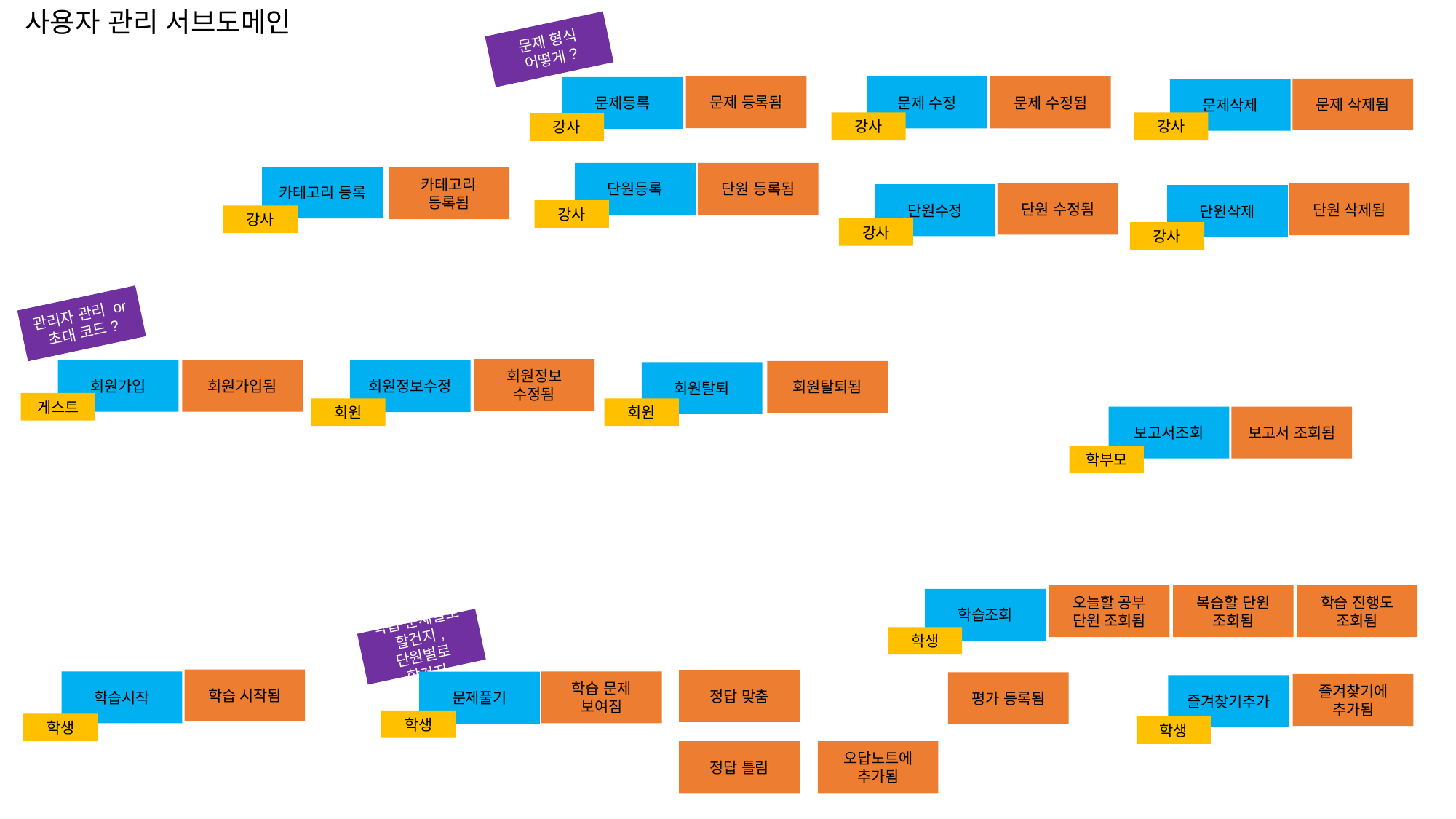

사용자 관리 서브도메인
문제 형식
어떻게?
문제 등록됨
문제등록
강사
문제 수정
문제 수정됨
강사
문제 삭제됨
문제삭제
강사
단원등록
단원 등록됨
강사
카테고리 등록
카테고리
등록됨
강사
단원 수정됨
단원수정
강사
단원 삭제됨
단원삭제
강사
관리자 관리 or 초대 코드?
회원가입
회원가입됨
게스트
회원정보
수정됨
회원정보수정
회원
회원탈퇴됨
회원탈퇴
회원
보고서조회
보고서 조회됨
학부모
학습 진행도 조회됨
복습할 단원
조회됨
오늘할 공부 단원 조회됨
학습조회
학생
학습 문제별로 할건지, 단원별로 할건지
학습 문제
보여짐
문제풀기
학생
정답 맞춤
평가 등록됨
오답노트에
추가됨
정답 틀림
학습 시작됨
학습시작
학생
즐겨찾기에
추가됨
즐겨찾기추가
학생